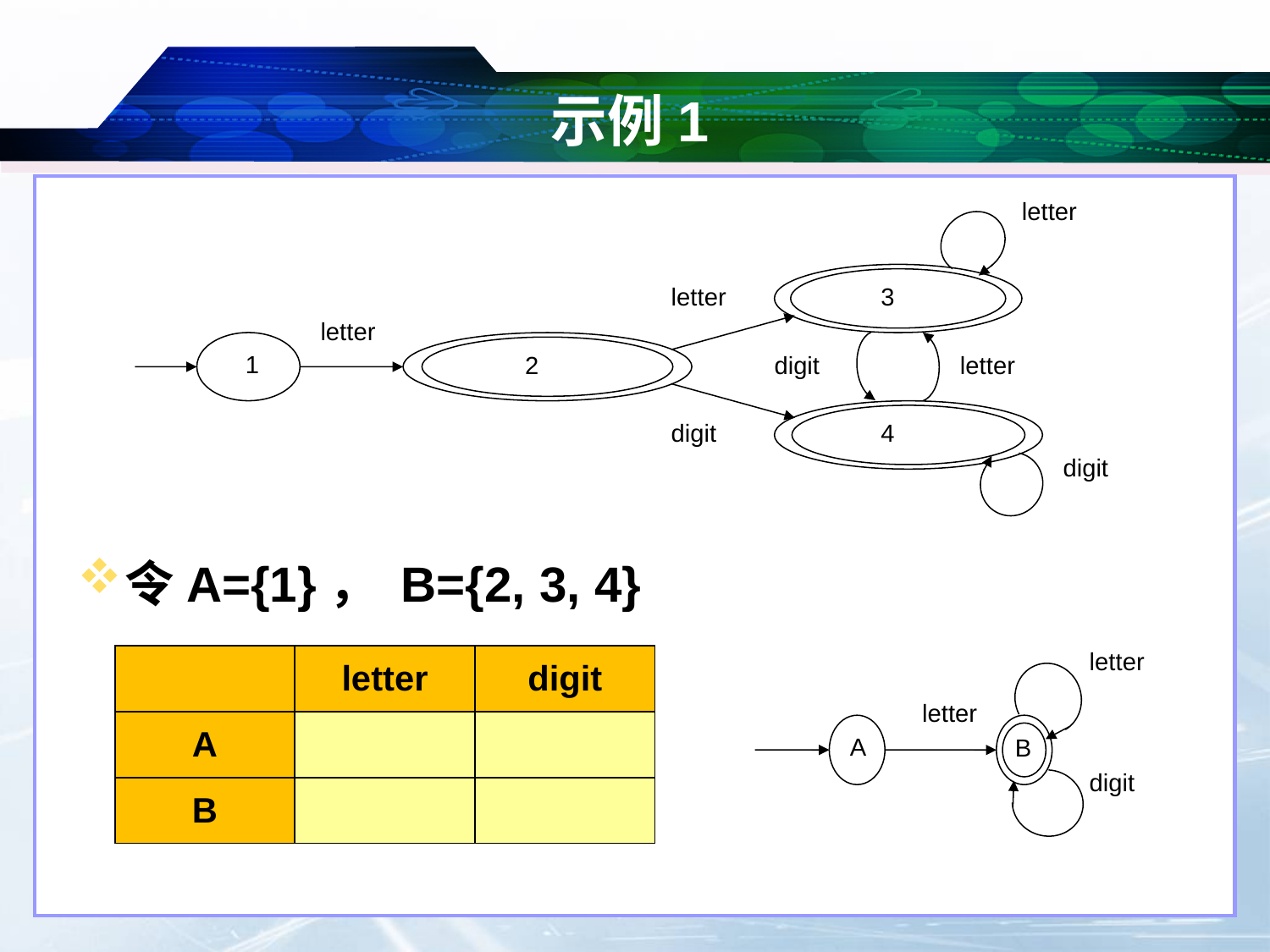

# 示例1

letter

letter

3
letter

   1

2
digit

letter

digit

4

digit

令A={1}， B={2, 3, 4}
|  | letter | digit |
| --- | --- | --- |
| A | B | Ø |
| B | B | B |
letter

letter
A

B

digit